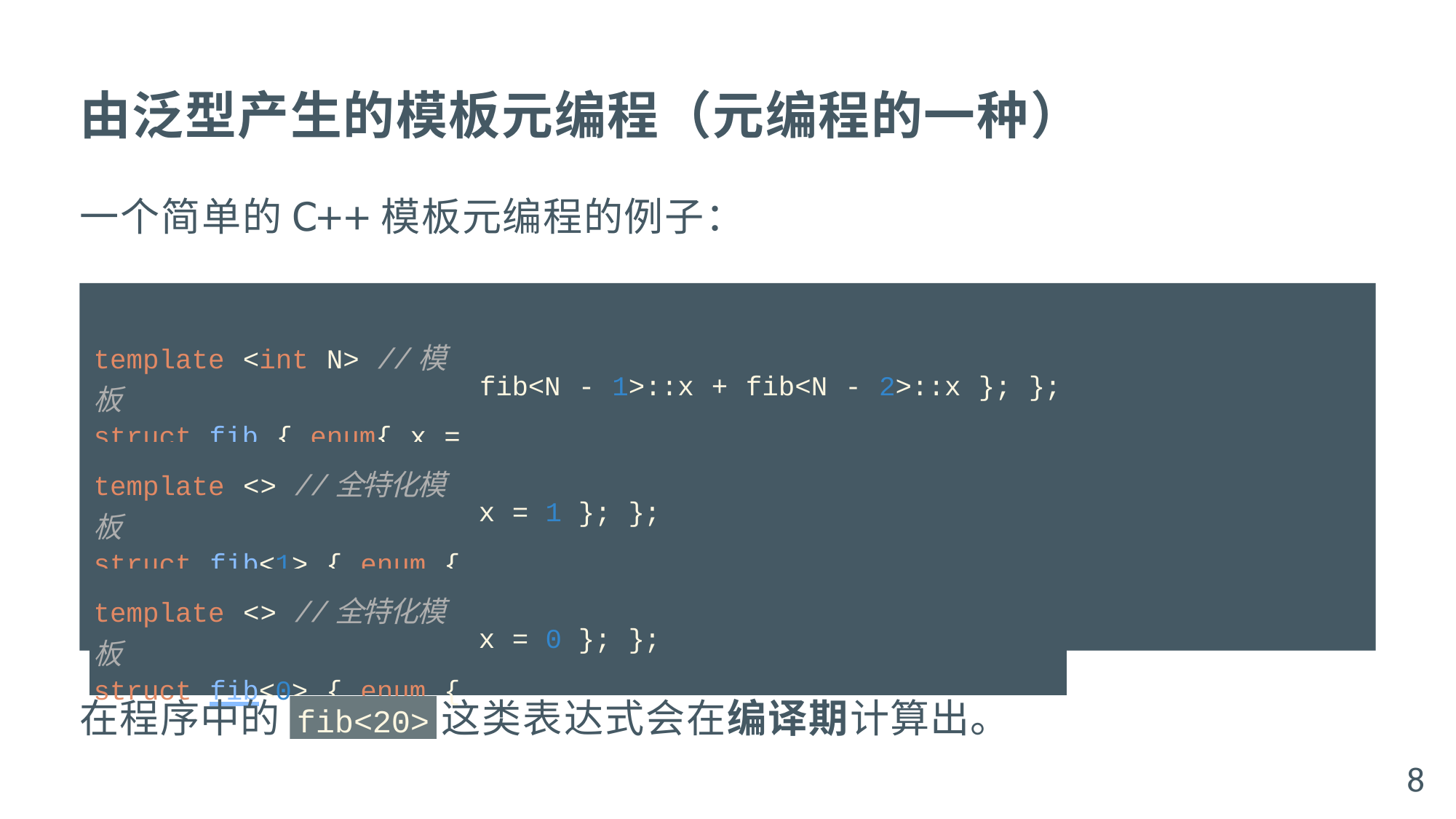

由泛型产生的模板元编程（元编程的一种）
一个简单的C++模板元编程的例子：

| template <int N> //模板 struct fib { enum{ x = | fib<N | - 1>::x + fib<N - 2>::x }; }; |
| --- | --- | --- |
| template <> //全特化模板 struct fib<1> { enum { | x = 1 | }; }; |
| template <> //全特化模板 struct fib<0> { enum { | x = 0 | }; }; |
在程序中的
这类表达式会在编译期计算出。
fib<20>
8